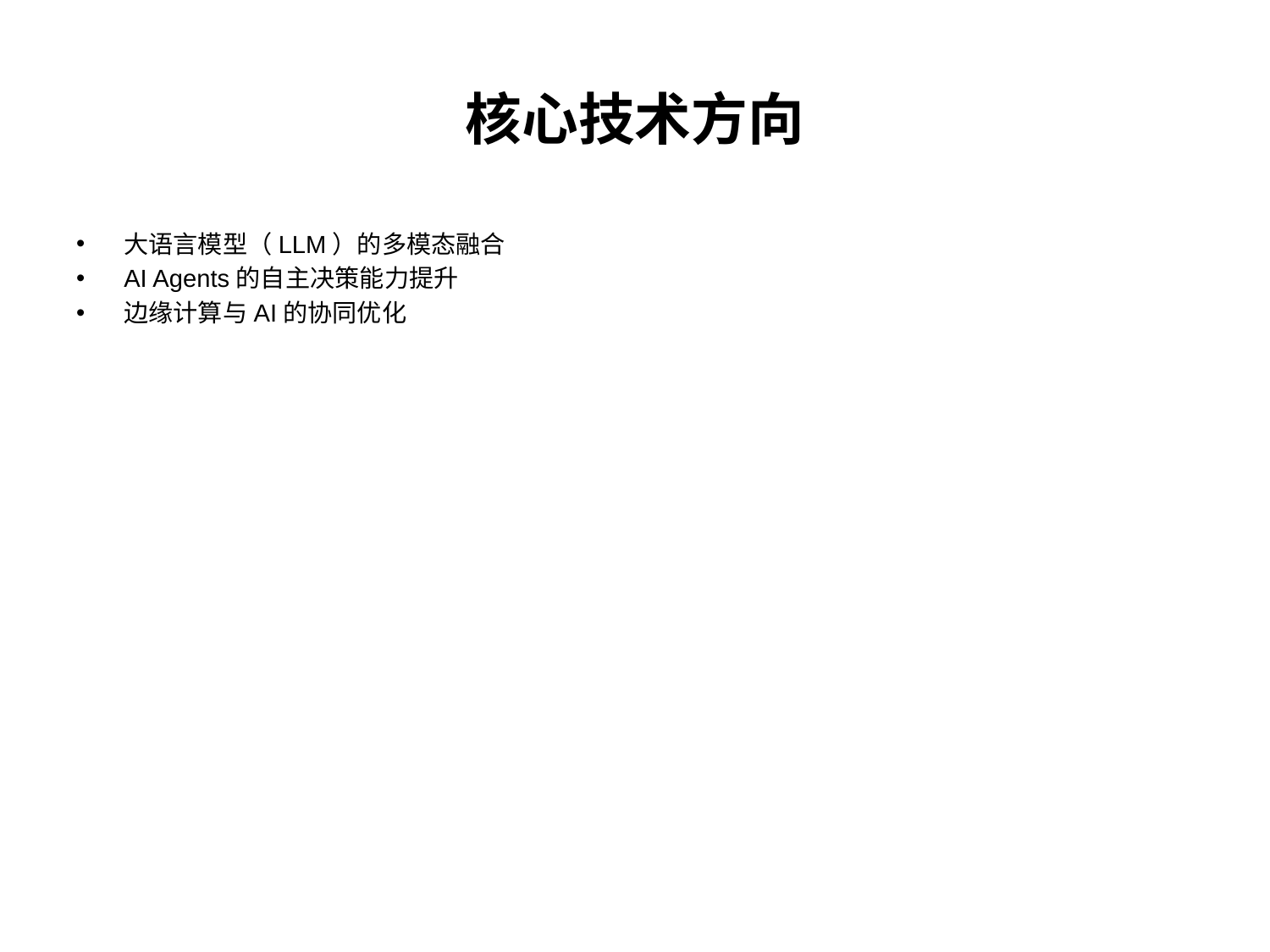

# 核心技术方向
大语言模型（LLM）的多模态融合
AI Agents的自主决策能力提升
边缘计算与AI的协同优化